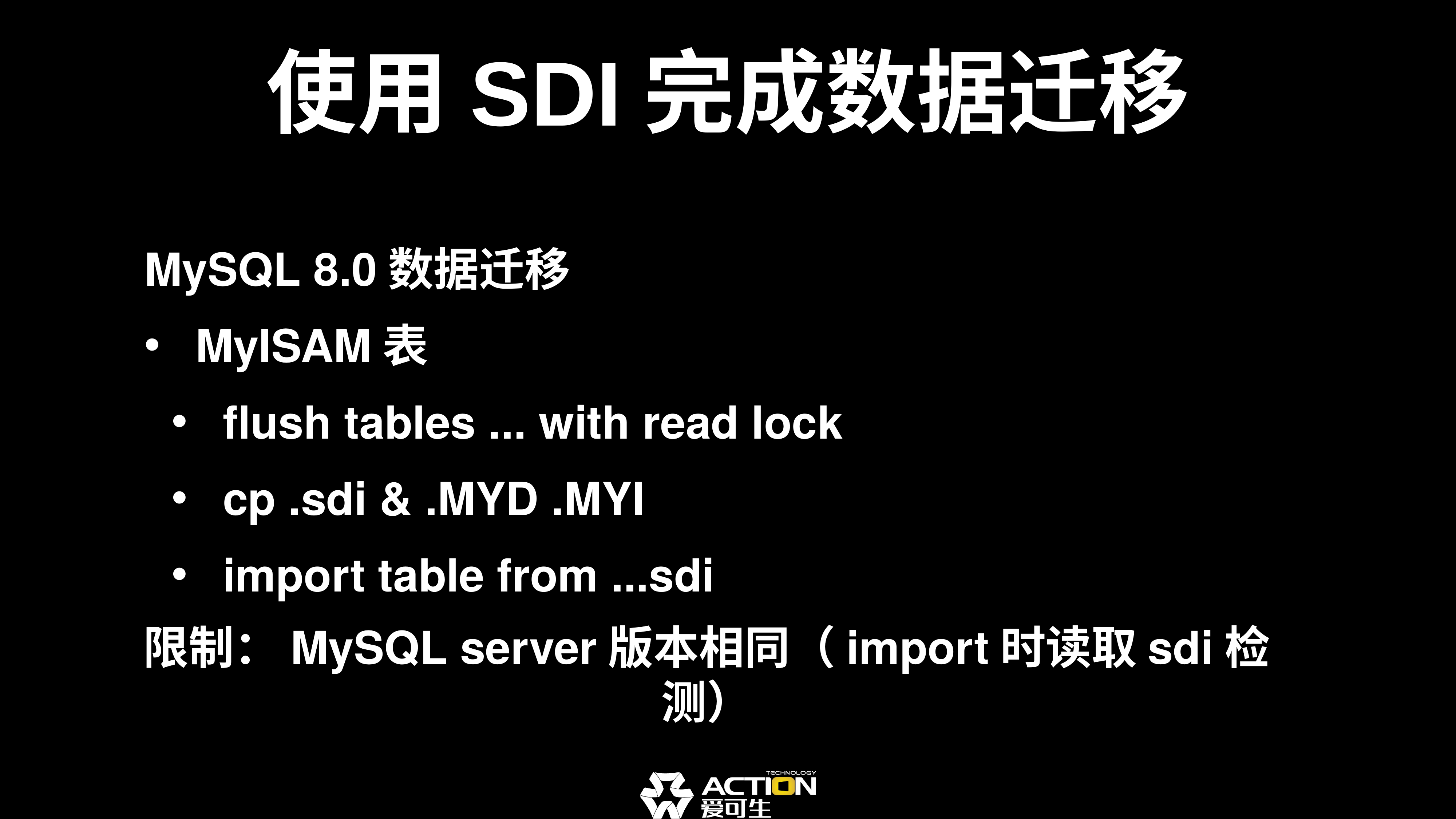

# 使用SDI完成数据迁移
MySQL 8.0数据迁移
MyISAM表
flush tables ... with read lock
cp .sdi & .MYD .MYI
import table from ...sdi
限制：MySQL server版本相同（import时读取sdi检测）